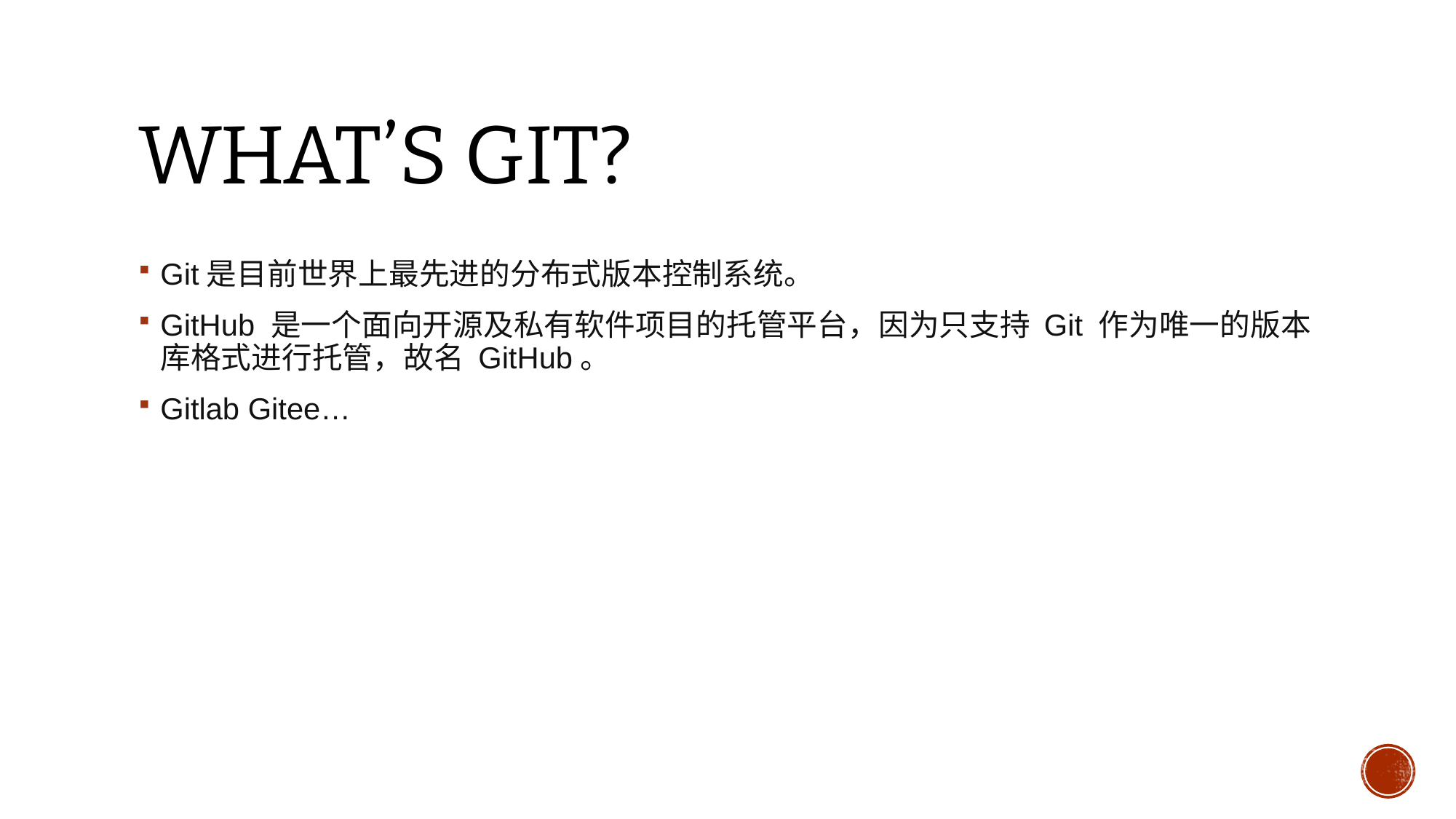

# What’s Git?
Git是目前世界上最先进的分布式版本控制系统。
GitHub 是一个面向开源及私有软件项目的托管平台，因为只支持 Git 作为唯一的版本库格式进行托管，故名 GitHub。
Gitlab Gitee…